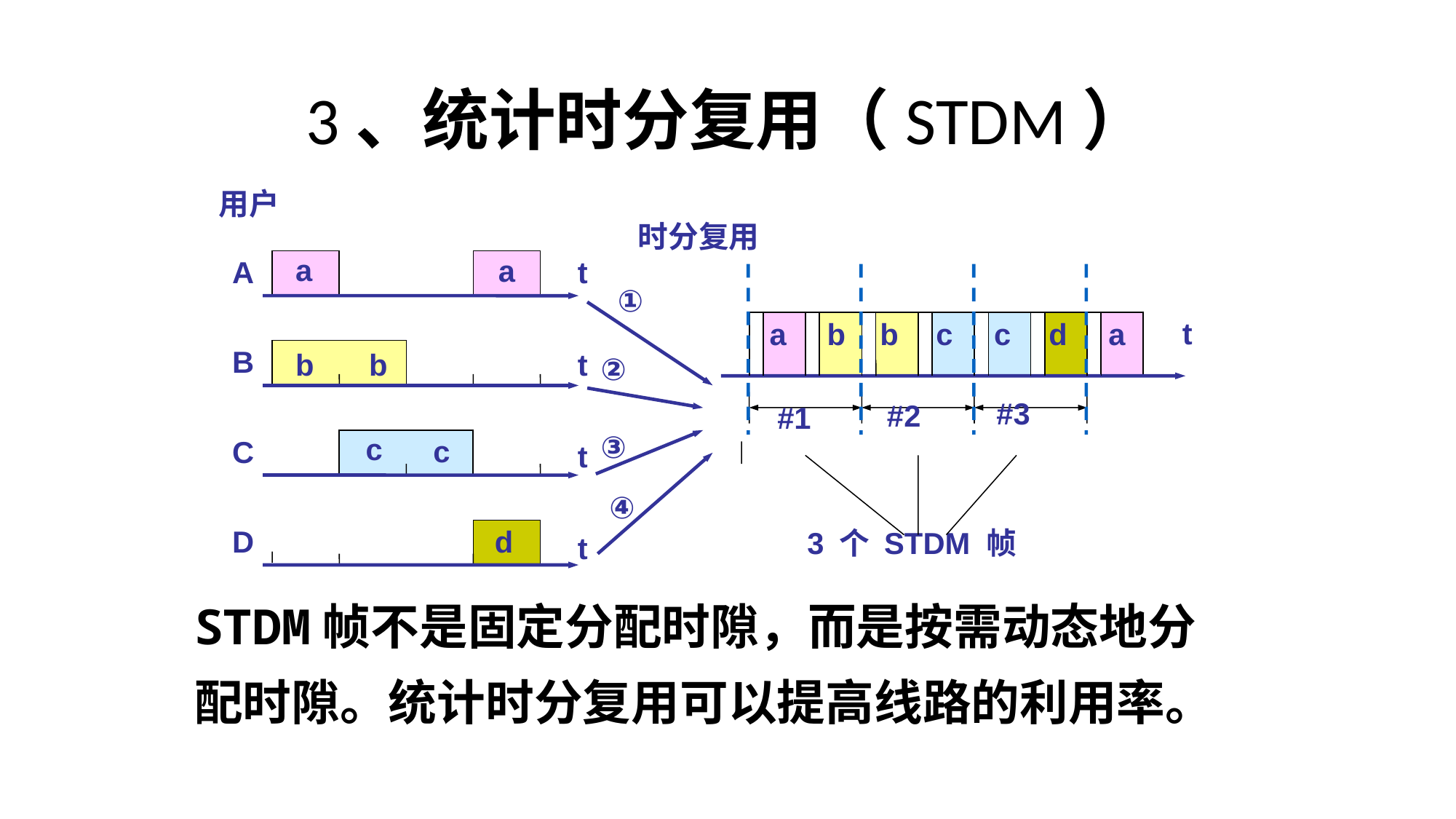

# 3、统计时分复用（STDM）
用户
a
a
A
t

时分复用
①

②

③

④

t
a
b
b
c
c
d
a

#3
#2

#1

3 个 STDM 帧
B
t
b

b

c
c
C

t

d
D

t

STDM帧不是固定分配时隙，而是按需动态地分
配时隙。统计时分复用可以提高线路的利用率。